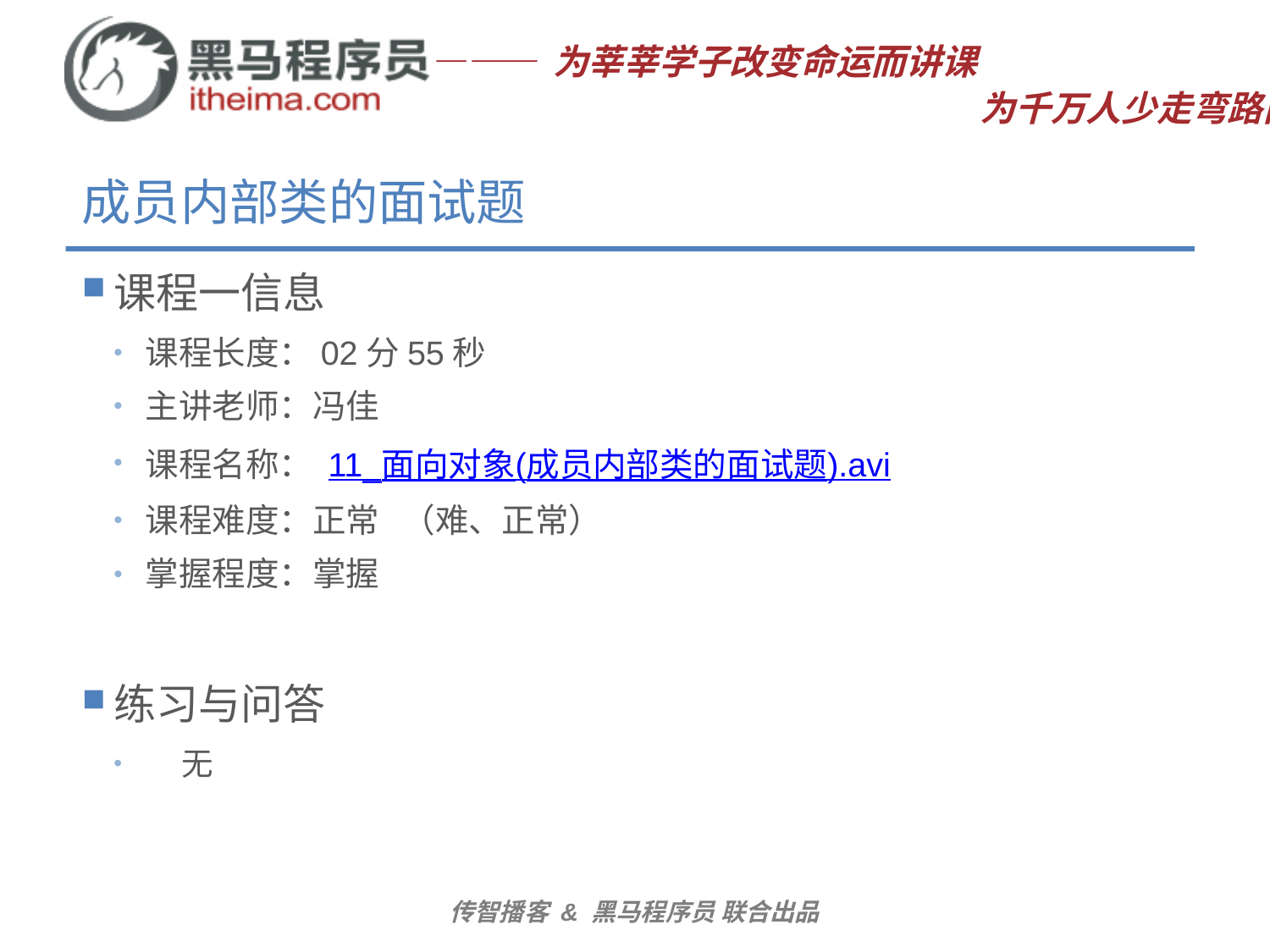

# 成员内部类的面试题
课程一信息
课程长度：02分55秒
主讲老师：冯佳
课程名称： 11_面向对象(成员内部类的面试题).avi
课程难度：正常   （难、正常）
掌握程度：掌握

练习与问答
    无